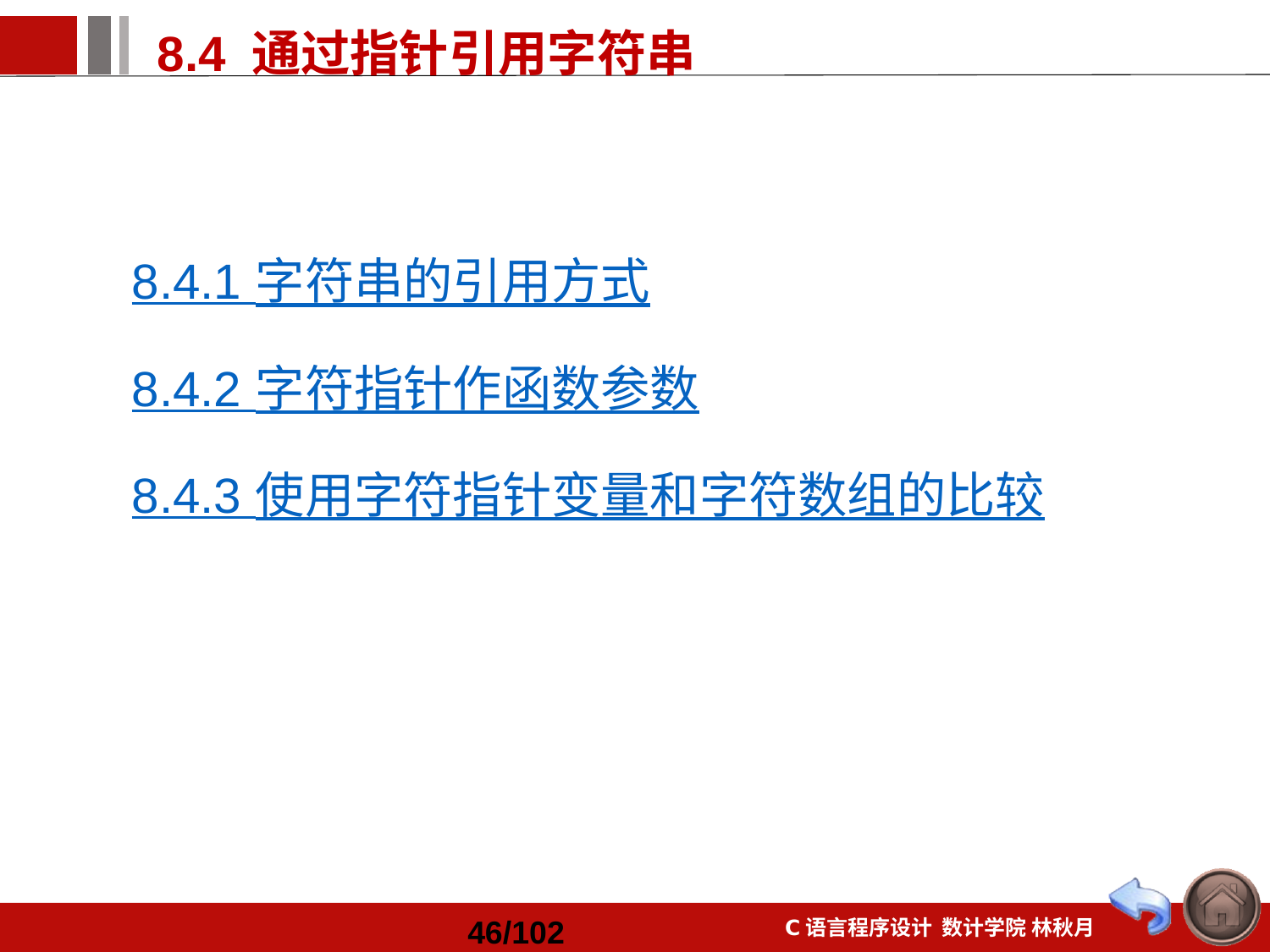

8.4.1 字符串的引用方式
8.4.2 字符指针作函数参数
8.4.3 使用字符指针变量和字符数组的比较